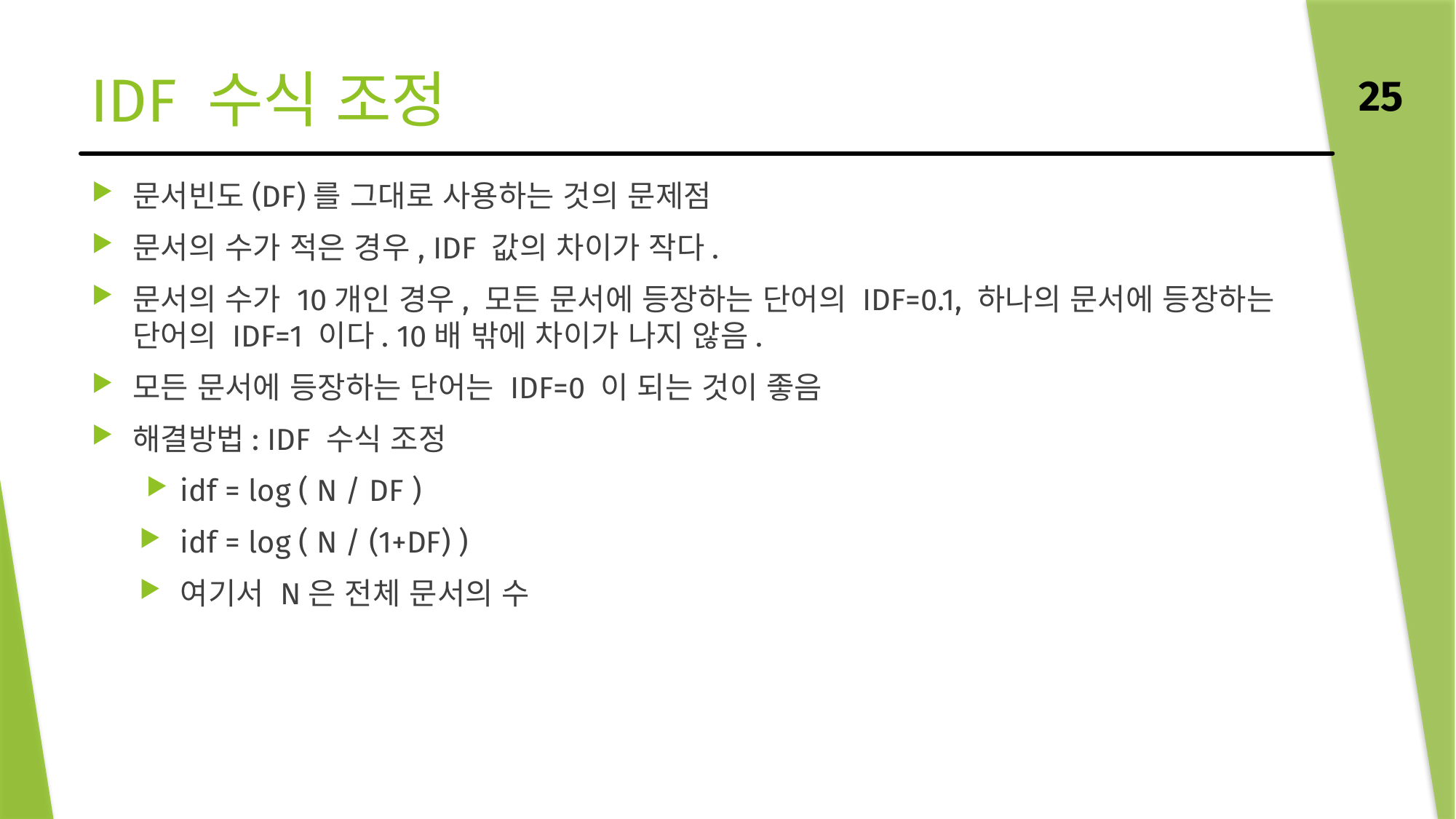

# IDF 수식 조정
25
문서빈도(DF)를 그대로 사용하는 것의 문제점
문서의 수가 적은 경우, IDF 값의 차이가 작다.
문서의 수가 10개인 경우, 모든 문서에 등장하는 단어의 IDF=0.1, 하나의 문서에 등장하는 단어의 IDF=1 이다. 10배 밖에 차이가 나지 않음.
모든 문서에 등장하는 단어는 IDF=0 이 되는 것이 좋음
해결방법: IDF 수식 조정
idf = log ( N / DF )
idf = log ( N / (1+DF) )
여기서 N은 전체 문서의 수